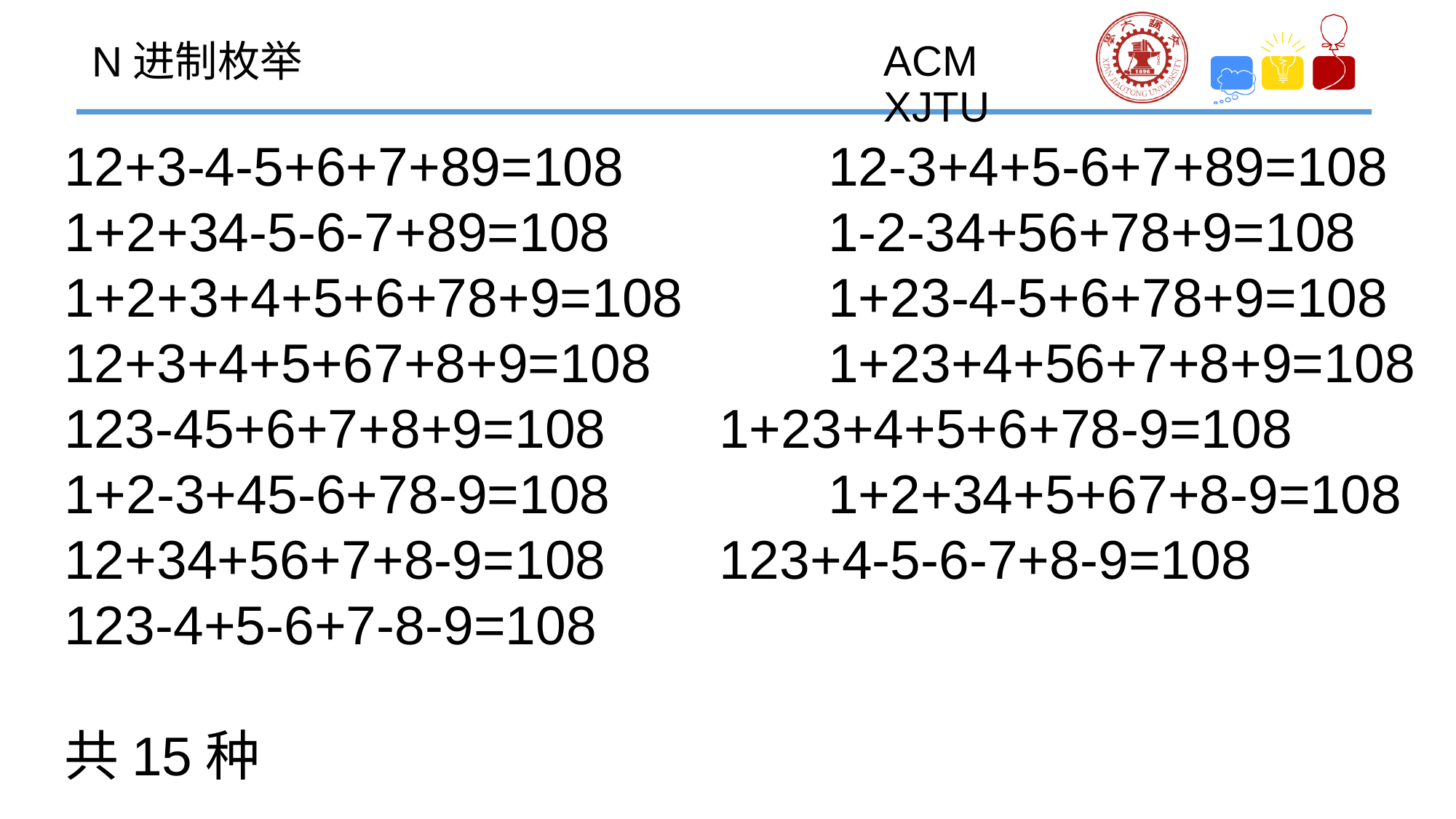

N进制枚举
12+3-4-5+6+7+89=108		12-3+4+5-6+7+89=108
1+2+34-5-6-7+89=108		1-2-34+56+78+9=108
1+2+3+4+5+6+78+9=108		1+23-4-5+6+78+9=108
12+3+4+5+67+8+9=108		1+23+4+56+7+8+9=108
123-45+6+7+8+9=108		1+23+4+5+6+78-9=108
1+2-3+45-6+78-9=108		1+2+34+5+67+8-9=108
12+34+56+7+8-9=108		123+4-5-6-7+8-9=108
123-4+5-6+7-8-9=108

共15种